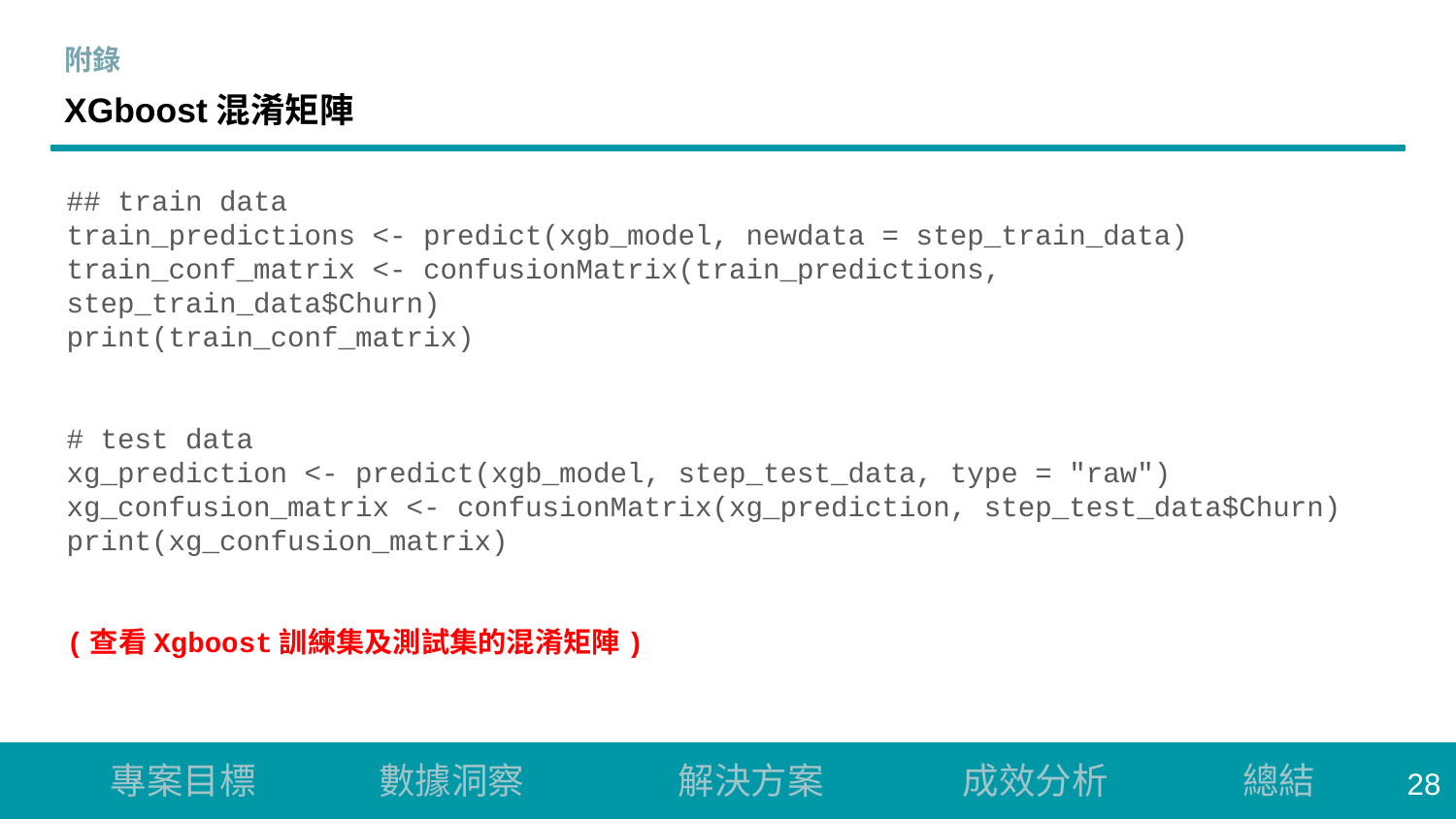

附錄
# XGboost混淆矩陣

## train data
train_predictions <- predict(xgb_model, newdata = step_train_data)
train_conf_matrix <- confusionMatrix(train_predictions, step_train_data$Churn)
print(train_conf_matrix)

# test data
xg_prediction <- predict(xgb_model, step_test_data, type = "raw")
xg_confusion_matrix <- confusionMatrix(xg_prediction, step_test_data$Churn)
print(xg_confusion_matrix)

(查看Xgboost訓練集及測試集的混淆矩陣)

37
專案目標

解決方案
結論
16
專案目標
總結

數據洞察
解決方案
成效分析
28
數據洞察
成效分析